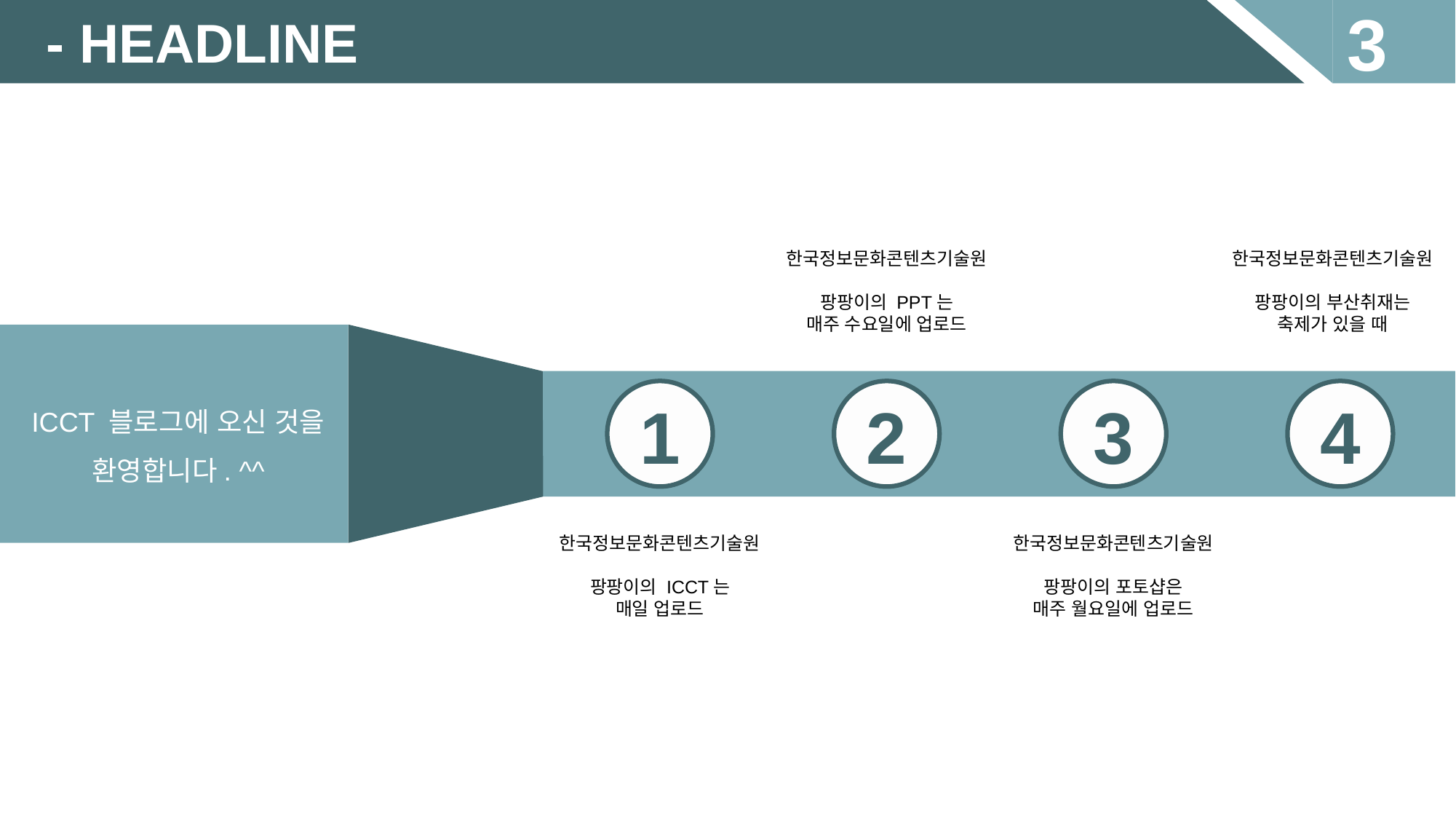

3

- HEADLINE
한국정보문화콘텐츠기술원

팡팡이의 PPT는
매주 수요일에 업로드
한국정보문화콘텐츠기술원

팡팡이의 부산취재는
축제가 있을 때

1

2

3

4
ICCT 블로그에 오신 것을
환영합니다. ^^
한국정보문화콘텐츠기술원

팡팡이의 ICCT는
매일 업로드
한국정보문화콘텐츠기술원

팡팡이의 포토샵은
매주 월요일에 업로드